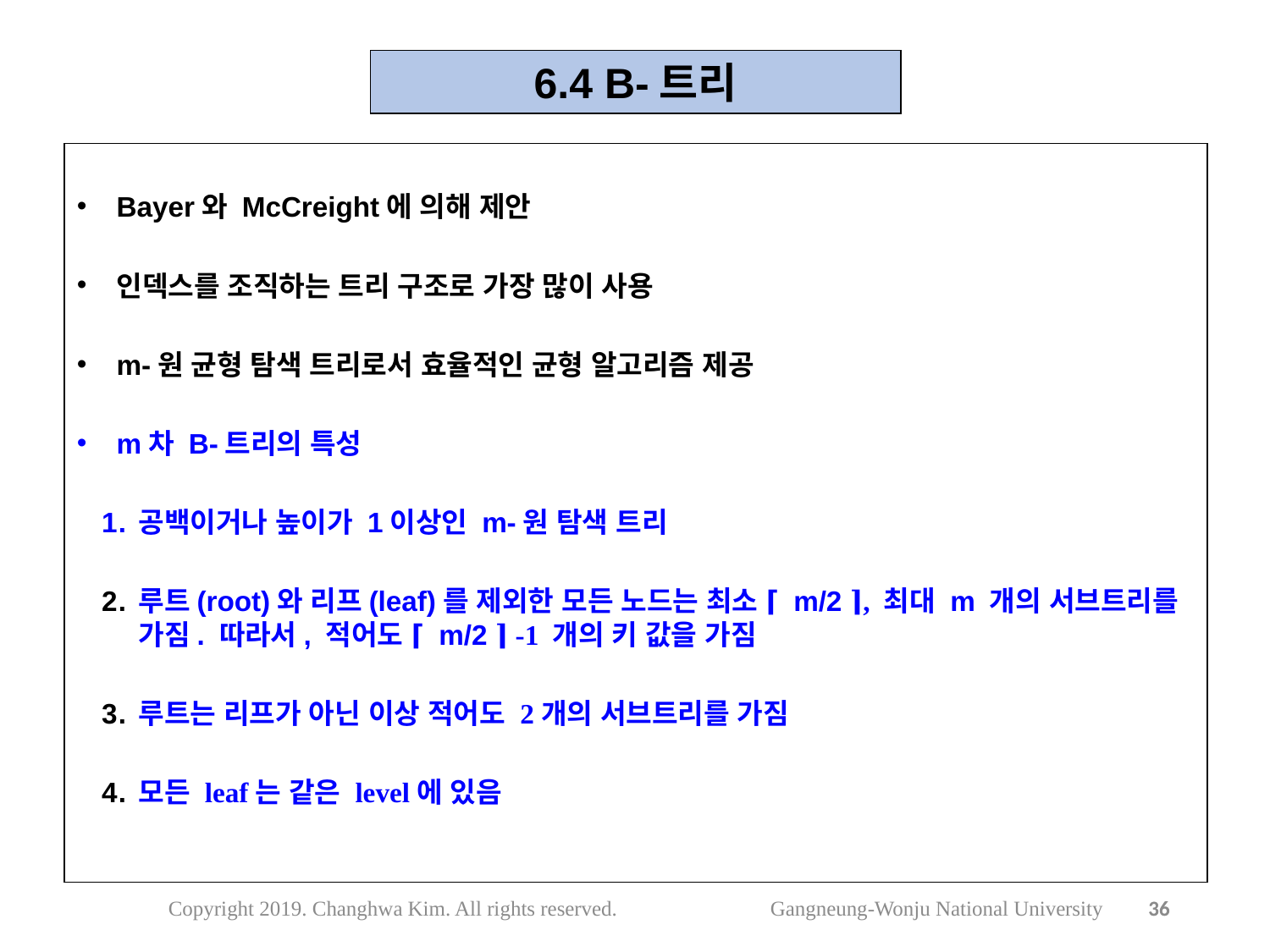

6.4 B-트리

Bayer와 McCreight에 의해 제안

인덱스를 조직하는 트리 구조로 가장 많이 사용

m-원 균형 탐색 트리로서 효율적인 균형 알고리즘 제공

m차 B-트리의 특성

공백이거나 높이가 1이상인 m-원 탐색 트리

루트(root)와 리프(leaf)를 제외한 모든 노드는 최소 ⌈ m/2 ⌉, 최대 m 개의 서브트리를 가짐. 따라서, 적어도 ⌈ m/2 ⌉ -1 개의 키 값을 가짐

루트는 리프가 아닌 이상 적어도 2개의 서브트리를 가짐

모든 leaf는 같은 level에 있음

Copyright 2019. Changhwa Kim. All rights reserved.                             Gangneung-Wonju National University
36
36